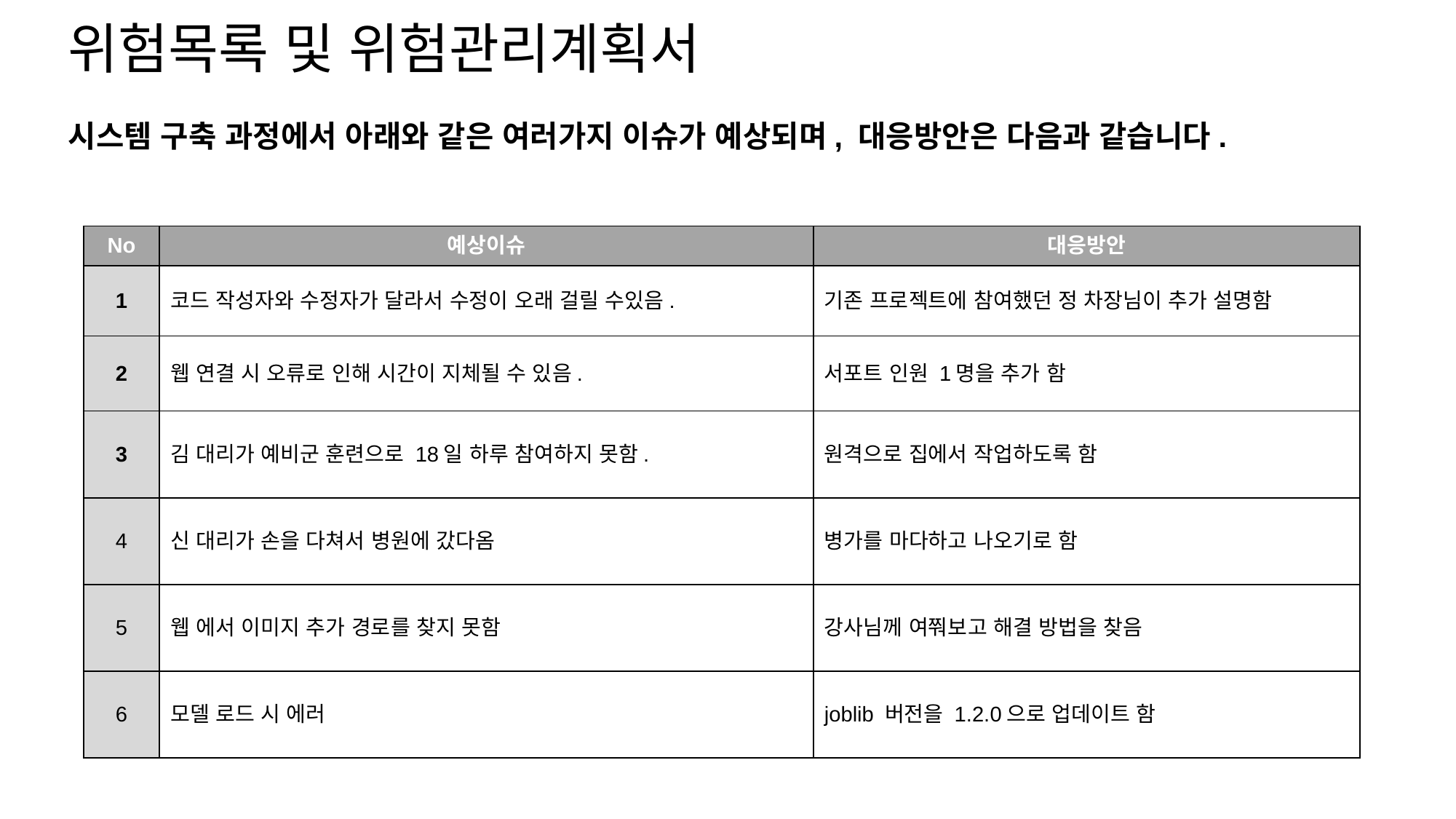

위험목록 및 위험관리계획서

시스템 구축 과정에서 아래와 같은 여러가지 이슈가 예상되며, 대응방안은 다음과 같습니다.
| No | 예상이슈 | 대응방안 |
| --- | --- | --- |
| 1 | 코드 작성자와 수정자가 달라서 수정이 오래 걸릴 수있음. | 기존 프로젝트에 참여했던 정 차장님이 추가 설명함 |
| 2 | 웹 연결 시 오류로 인해 시간이 지체될 수 있음. | 서포트 인원 1명을 추가 함 |
| 3 | 김 대리가 예비군 훈련으로 18일 하루 참여하지 못함. | 원격으로 집에서 작업하도록 함 |
| 4 | 신 대리가 손을 다쳐서 병원에 갔다옴 | 병가를 마다하고 나오기로 함 |
| 5 | 웹 에서 이미지 추가 경로를 찾지 못함 | 강사님께 여쭤보고 해결 방법을 찾음 |
| 6 | 모델 로드 시 에러 | joblib 버전을 1.2.0으로 업데이트 함 |